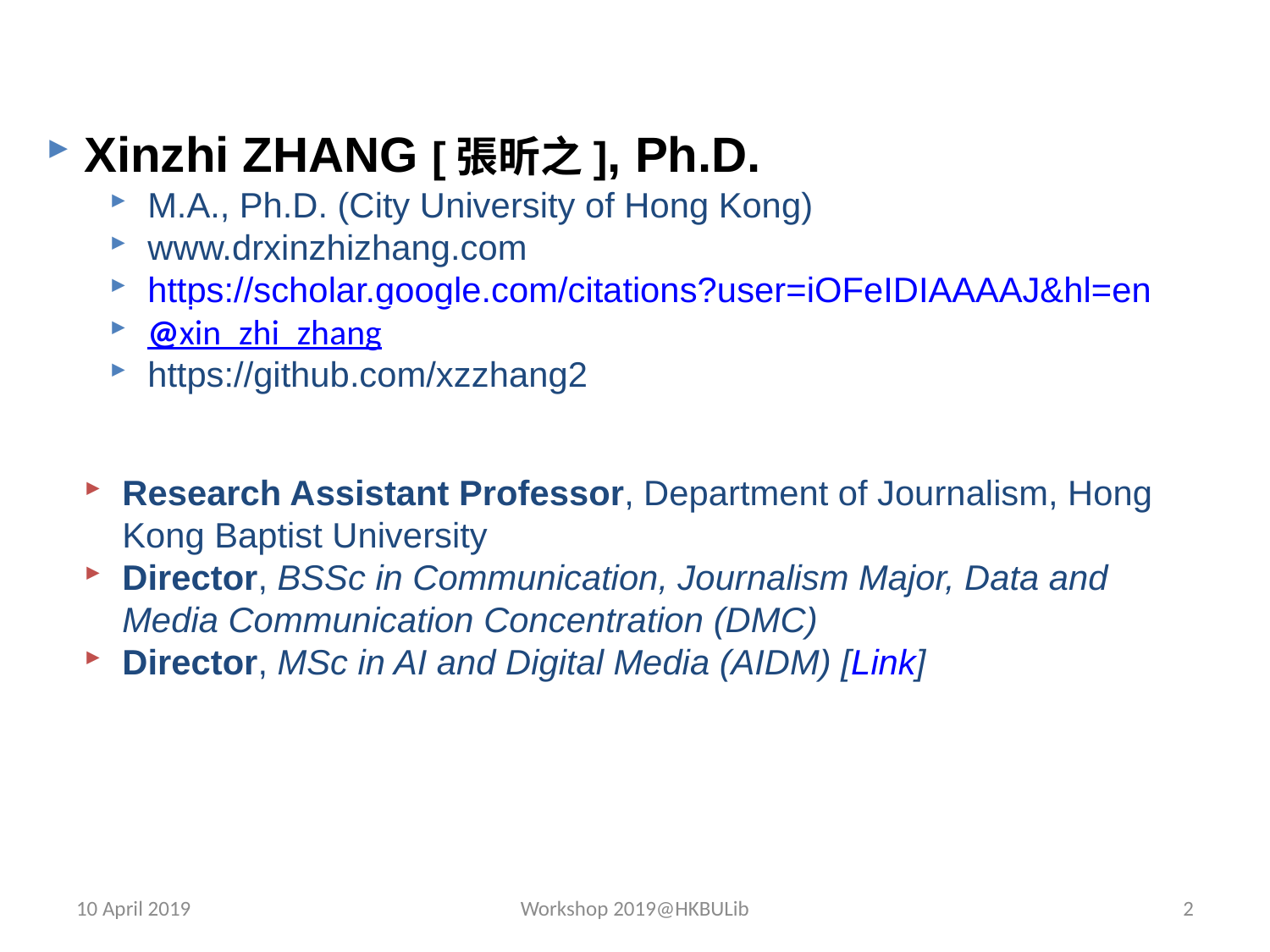

Xinzhi ZHANG [張昕之], Ph.D.
M.A., Ph.D. (City University of Hong Kong)
www.drxinzhizhang.com
https://scholar.google.com/citations?user=iOFeIDIAAAAJ&hl=en
@xin_zhi_zhang
https://github.com/xzzhang2

Research Assistant Professor, Department of Journalism, Hong Kong Baptist University
Director, BSSc in Communication, Journalism Major, Data and Media Communication Concentration (DMC)
Director, MSc in AI and Digital Media (AIDM) [Link]
10 April 2019
Workshop 2019@HKBULib
2